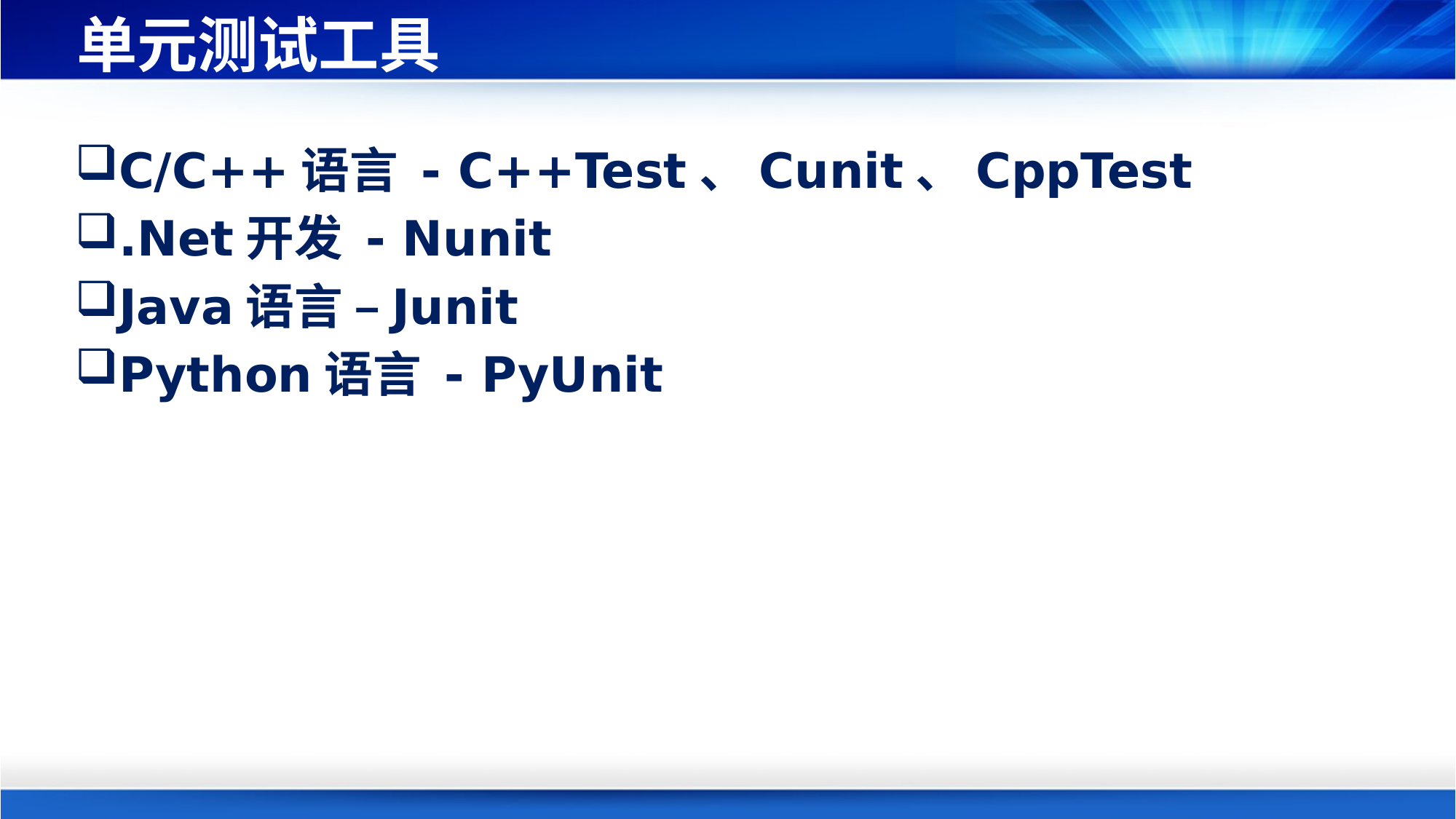

# 单元测试工具
C/C++语言 - C++Test、Cunit、CppTest
.Net开发 - Nunit
Java语言 –Junit
Python语言 - PyUnit